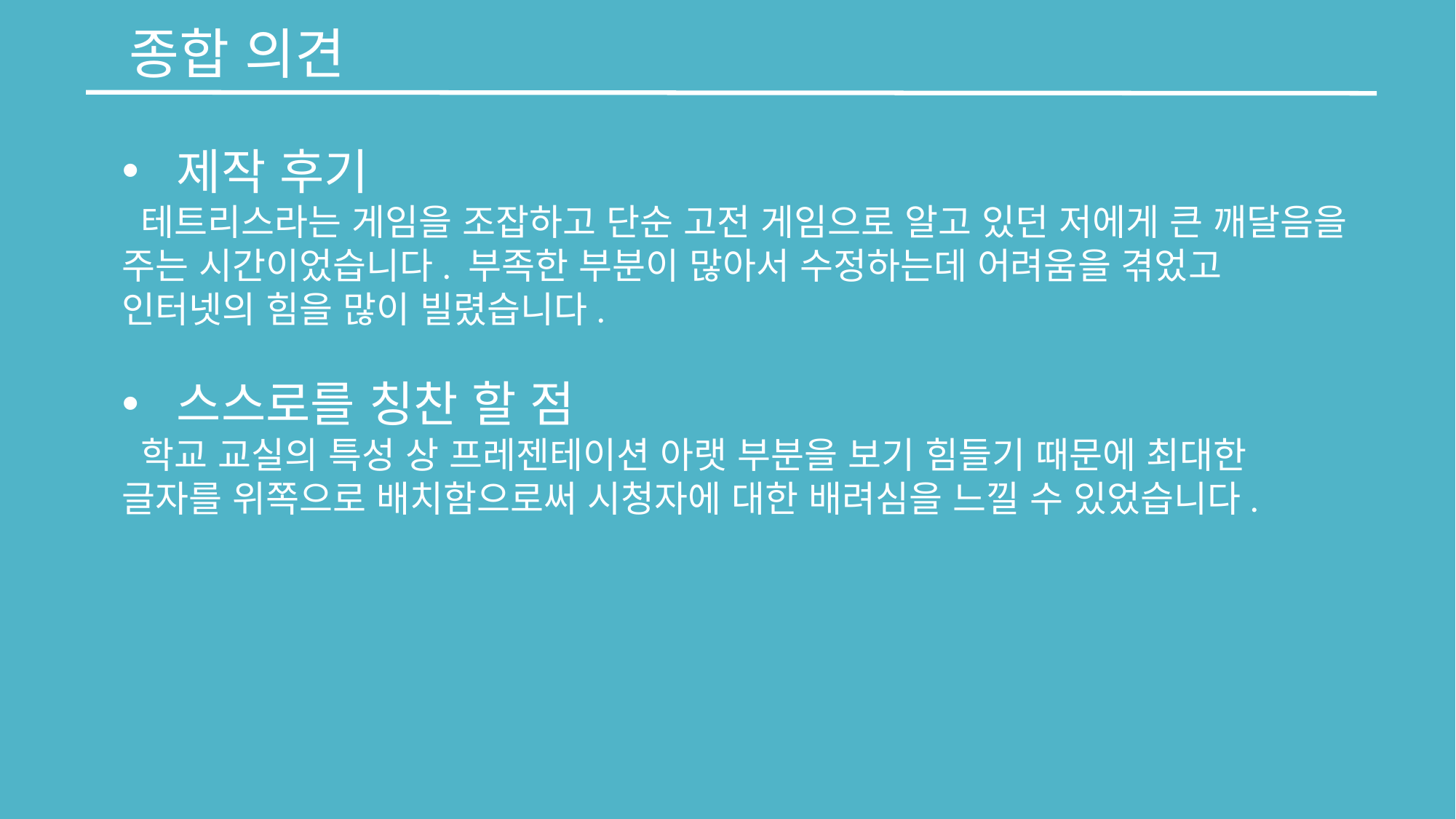

종합 의견
제작 후기
 테트리스라는 게임을 조잡하고 단순 고전 게임으로 알고 있던 저에게 큰 깨달음을
주는 시간이었습니다. 부족한 부분이 많아서 수정하는데 어려움을 겪었고
인터넷의 힘을 많이 빌렸습니다.

스스로를 칭찬 할 점
 학교 교실의 특성 상 프레젠테이션 아랫 부분을 보기 힘들기 때문에 최대한
글자를 위쪽으로 배치함으로써 시청자에 대한 배려심을 느낄 수 있었습니다.